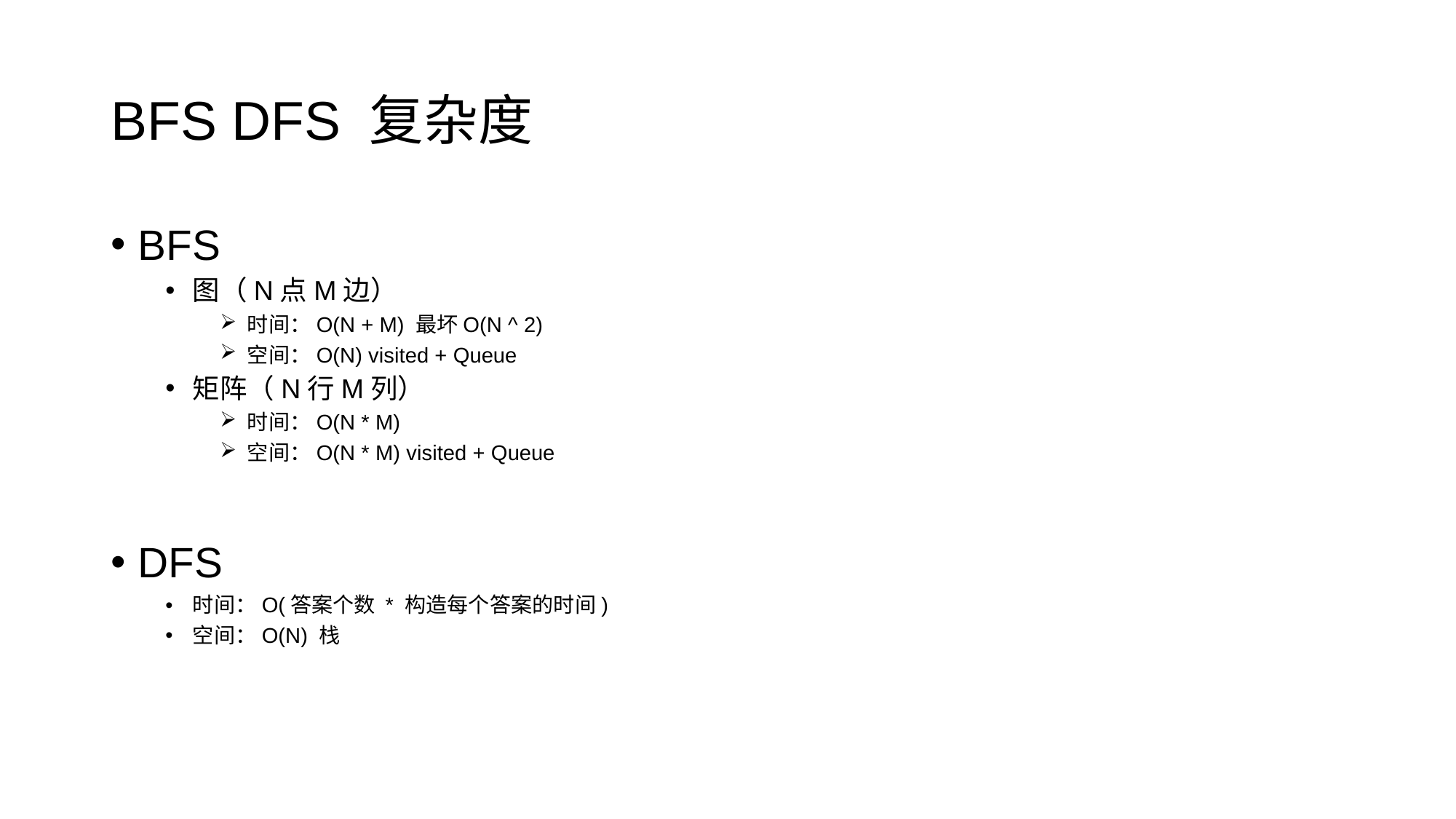

# BFS DFS 复杂度
BFS
图（N点M边）
时间：O(N + M) 最坏O(N ^ 2)
空间：O(N) visited + Queue
矩阵（N行M列）
时间：O(N * M)
空间：O(N * M) visited + Queue

DFS
时间：O(答案个数 * 构造每个答案的时间)
空间：O(N) 栈